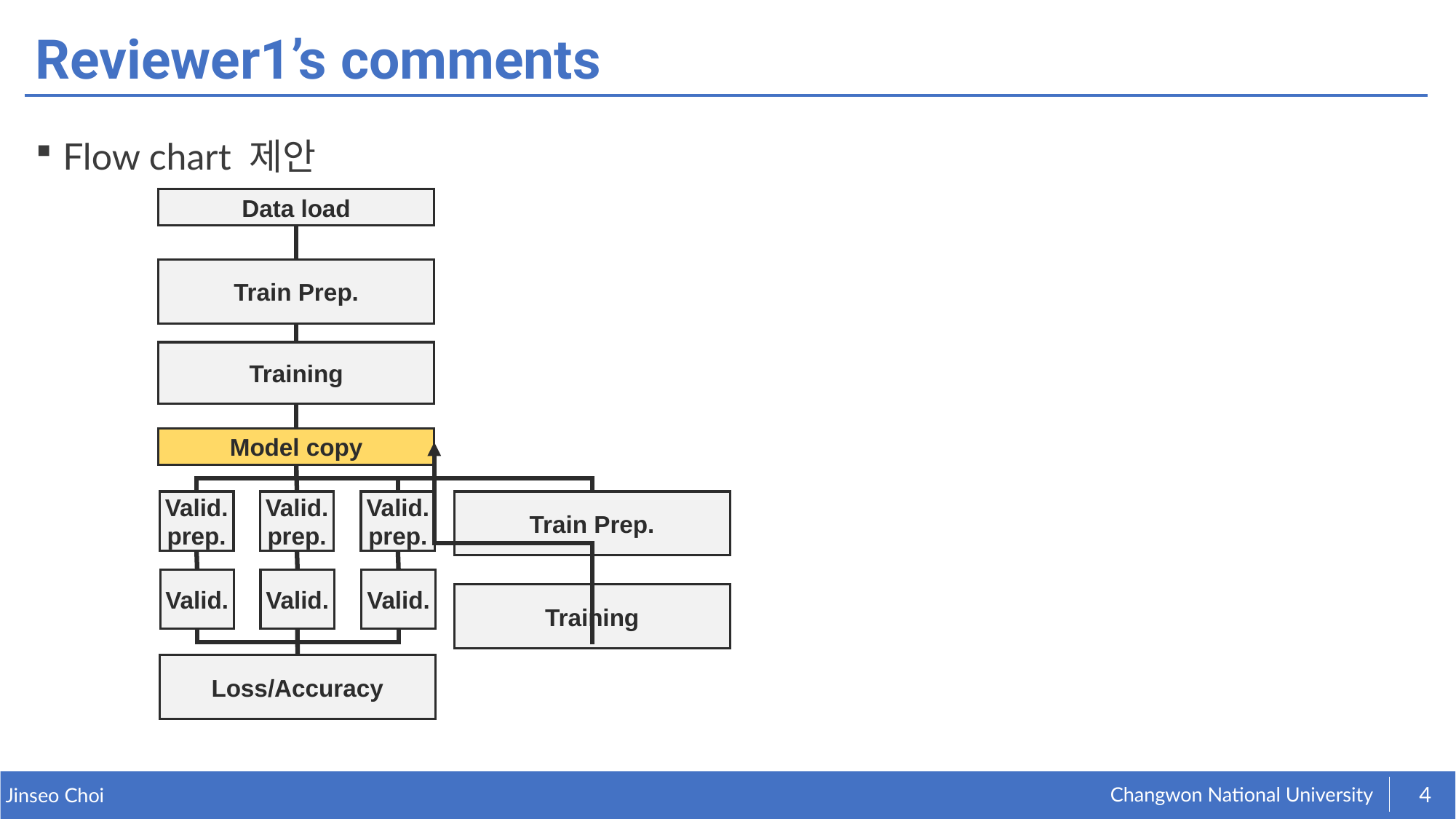

# Reviewer1’s comments
Flow chart 제안

Data load
Train Prep.
Training
Model copy
Valid. prep.
Valid. prep.
Valid. prep.
Train Prep.
Valid.
Valid.
Valid.
Training
Loss/Accuracy
4